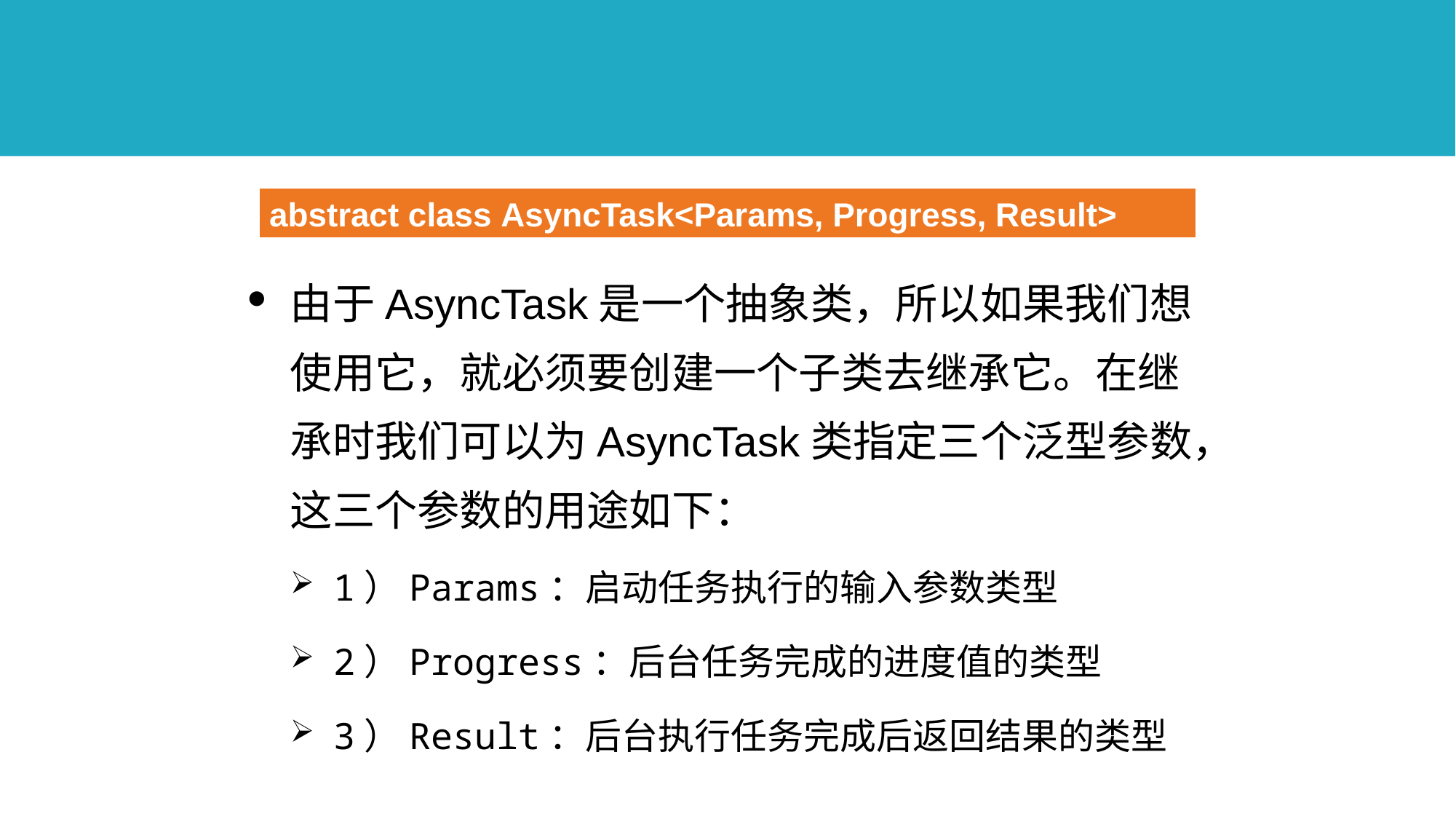

#

由于AsyncTask是一个抽象类，所以如果我们想使用它，就必须要创建一个子类去继承它。在继承时我们可以为AsyncTask类指定三个泛型参数，这三个参数的用途如下：
1）Params：启动任务执行的输入参数类型
2）Progress：后台任务完成的进度值的类型
3）Result：后台执行任务完成后返回结果的类型
abstract class AsyncTask<Params, Progress, Result>